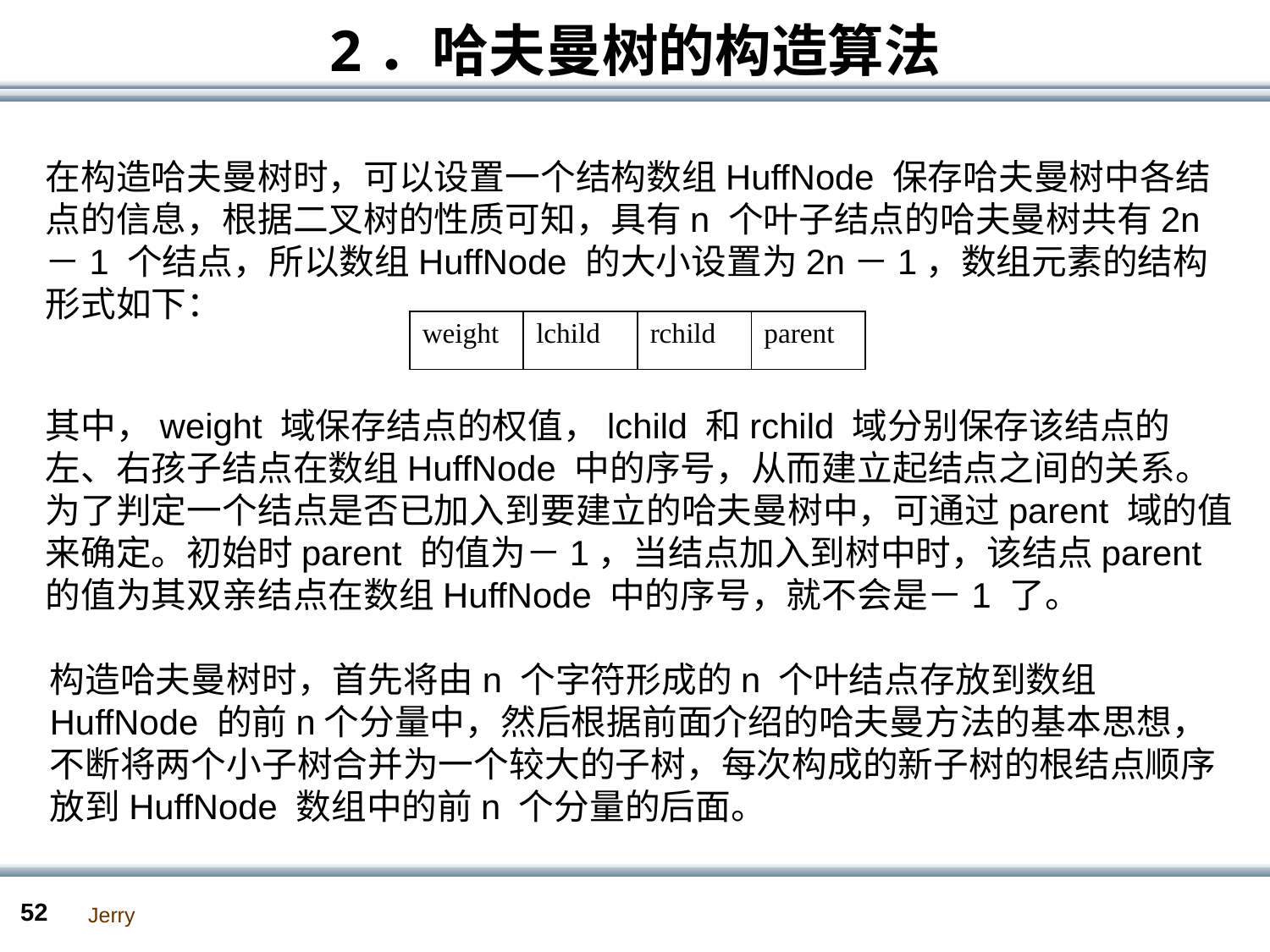

# 2．哈夫曼树的构造算法
在构造哈夫曼树时，可以设置一个结构数组HuffNode 保存哈夫曼树中各结点的信息，根据二叉树的性质可知，具有n 个叶子结点的哈夫曼树共有2n－1 个结点，所以数组HuffNode 的大小设置为2n－1，数组元素的结构形式如下：
| weight | lchild | rchild | parent |
| --- | --- | --- | --- |
其中，weight 域保存结点的权值，lchild 和rchild 域分别保存该结点的左、右孩子结点在数组HuffNode 中的序号，从而建立起结点之间的关系。为了判定一个结点是否已加入到要建立的哈夫曼树中，可通过parent 域的值来确定。初始时parent 的值为－1，当结点加入到树中时，该结点parent 的值为其双亲结点在数组HuffNode 中的序号，就不会是－1 了。
构造哈夫曼树时，首先将由n 个字符形成的n 个叶结点存放到数组HuffNode 的前n个分量中，然后根据前面介绍的哈夫曼方法的基本思想，不断将两个小子树合并为一个较大的子树，每次构成的新子树的根结点顺序放到HuffNode 数组中的前n 个分量的后面。